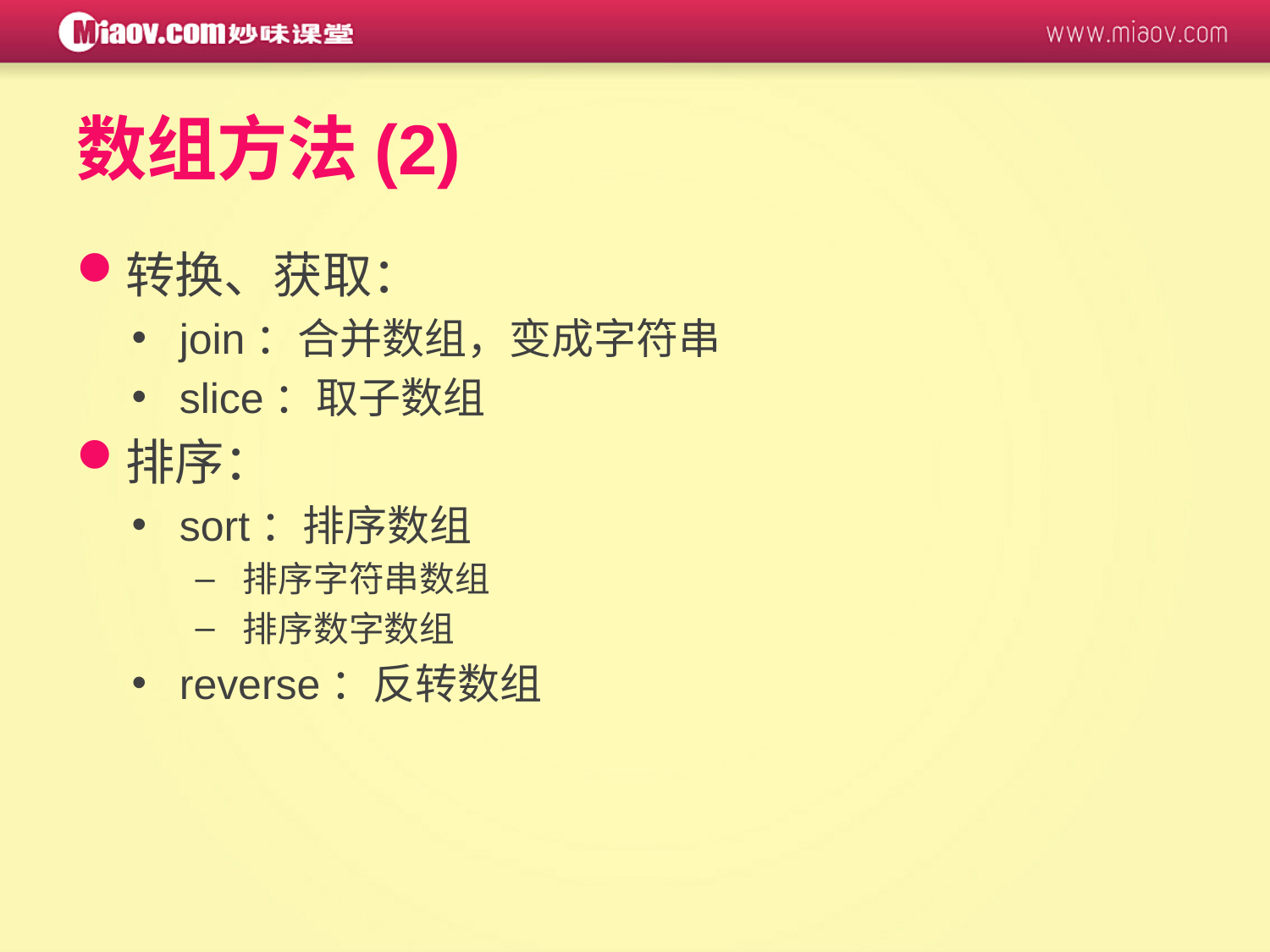

# 数组方法(2)
转换、获取：
join：合并数组，变成字符串
slice：取子数组
排序：
sort：排序数组
排序字符串数组
排序数字数组
reverse：反转数组